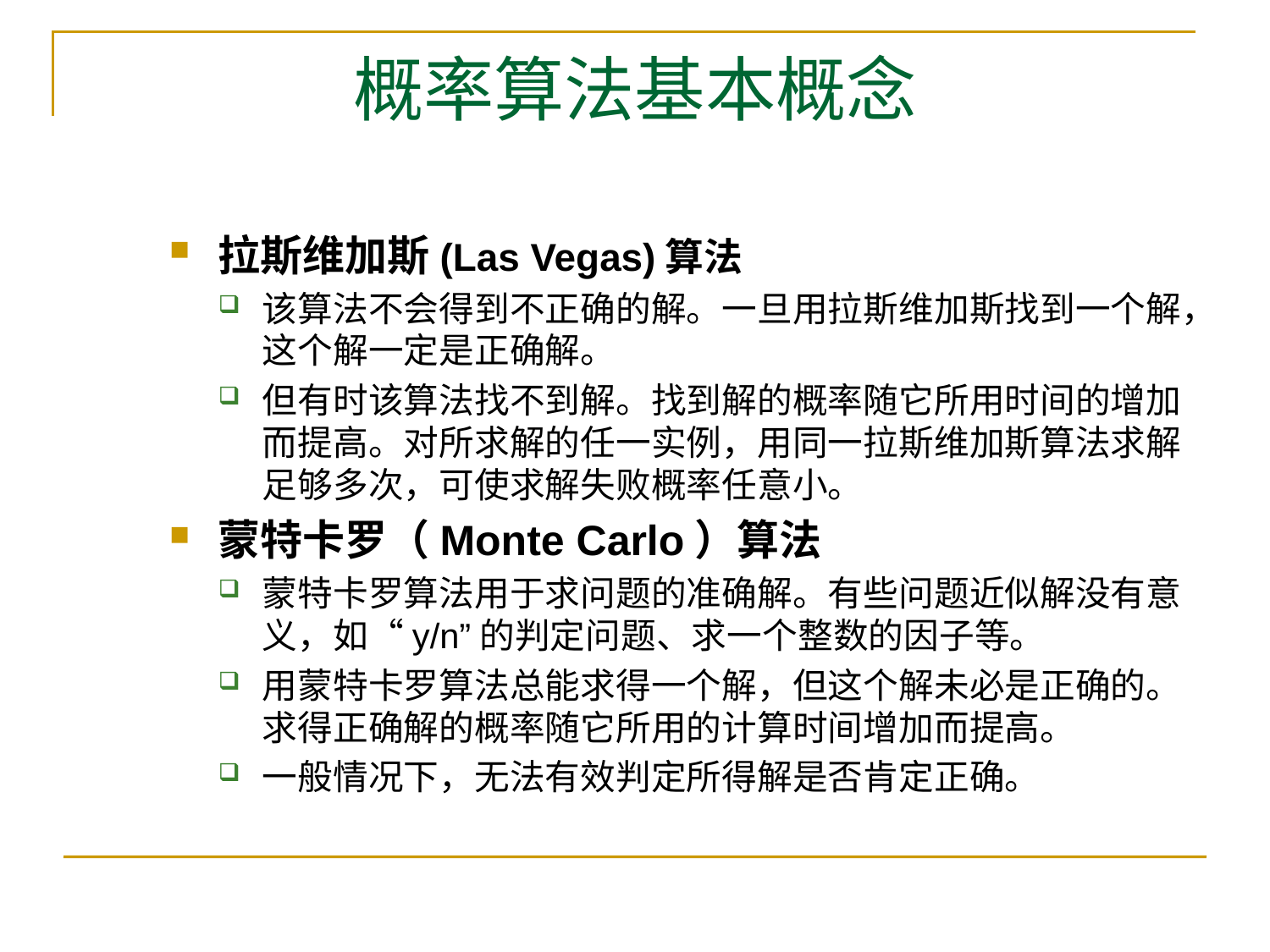

# 概率算法基本概念
拉斯维加斯(Las Vegas)算法
该算法不会得到不正确的解。一旦用拉斯维加斯找到一个解，这个解一定是正确解。
但有时该算法找不到解。找到解的概率随它所用时间的增加而提高。对所求解的任一实例，用同一拉斯维加斯算法求解足够多次，可使求解失败概率任意小。
蒙特卡罗（Monte Carlo）算法
蒙特卡罗算法用于求问题的准确解。有些问题近似解没有意义，如“y/n”的判定问题、求一个整数的因子等。
用蒙特卡罗算法总能求得一个解，但这个解未必是正确的。求得正确解的概率随它所用的计算时间增加而提高。
一般情况下，无法有效判定所得解是否肯定正确。